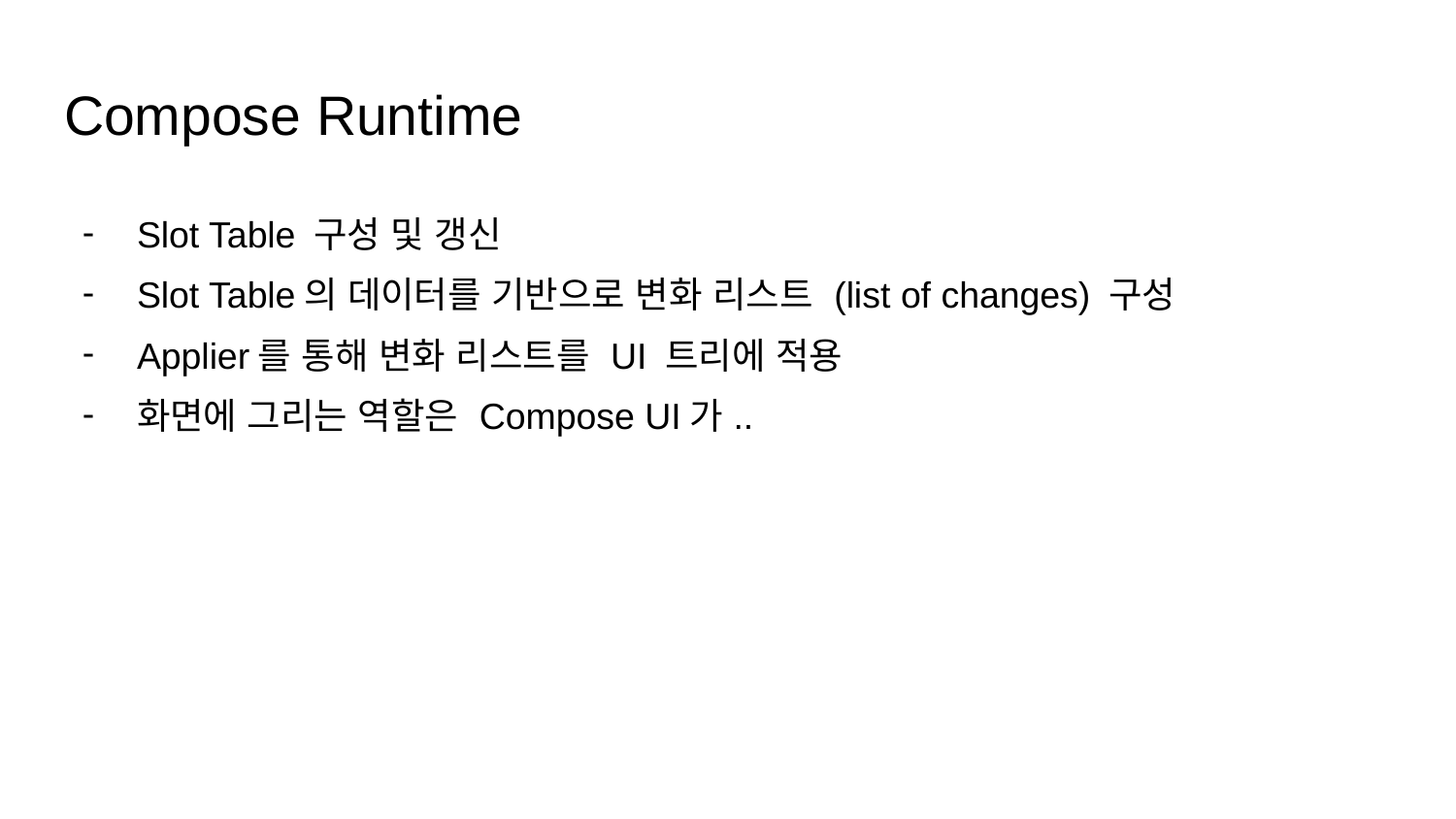

# Compose Runtime
Slot Table 구성 및 갱신
Slot Table의 데이터를 기반으로 변화 리스트 (list of changes) 구성
Applier를 통해 변화 리스트를 UI 트리에 적용
화면에 그리는 역할은 Compose UI가..